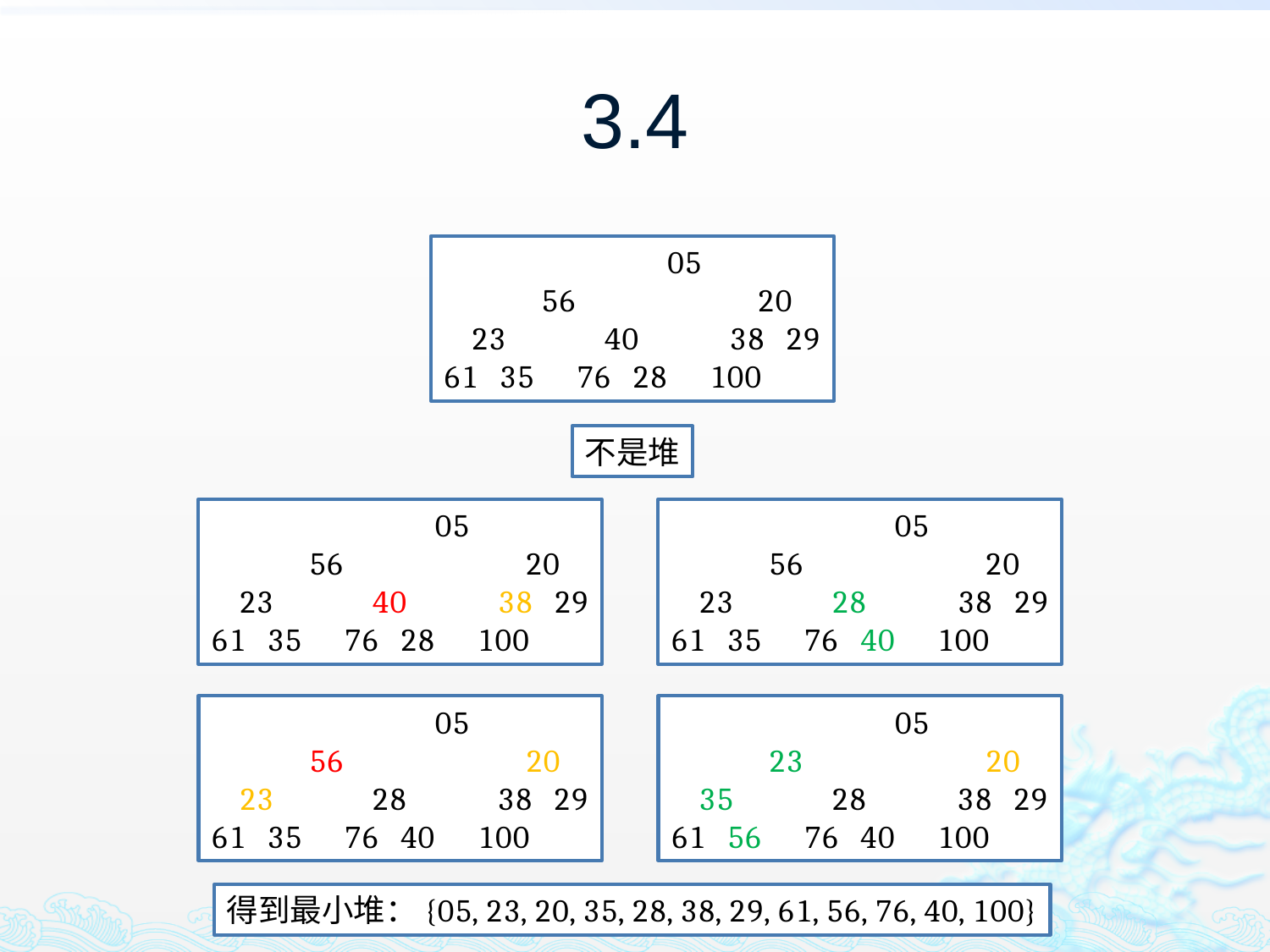

# 3.4
                                05
              56                          20
    23              40             38   29
61   35      76   28      100
不是堆
                                05
              56                          20
    23              40             38   29
61   35      76   28      100
                                05
              56                          20
    23              28             38   29
61   35      76   40      100
                                05
              56                          20
    23              28             38   29
61   35      76   40      100
                                05
              23                          20
    35              28             38   29
61   56      76   40      100
得到最小堆：{05, 23, 20, 35, 28, 38, 29, 61, 56, 76, 40, 100}